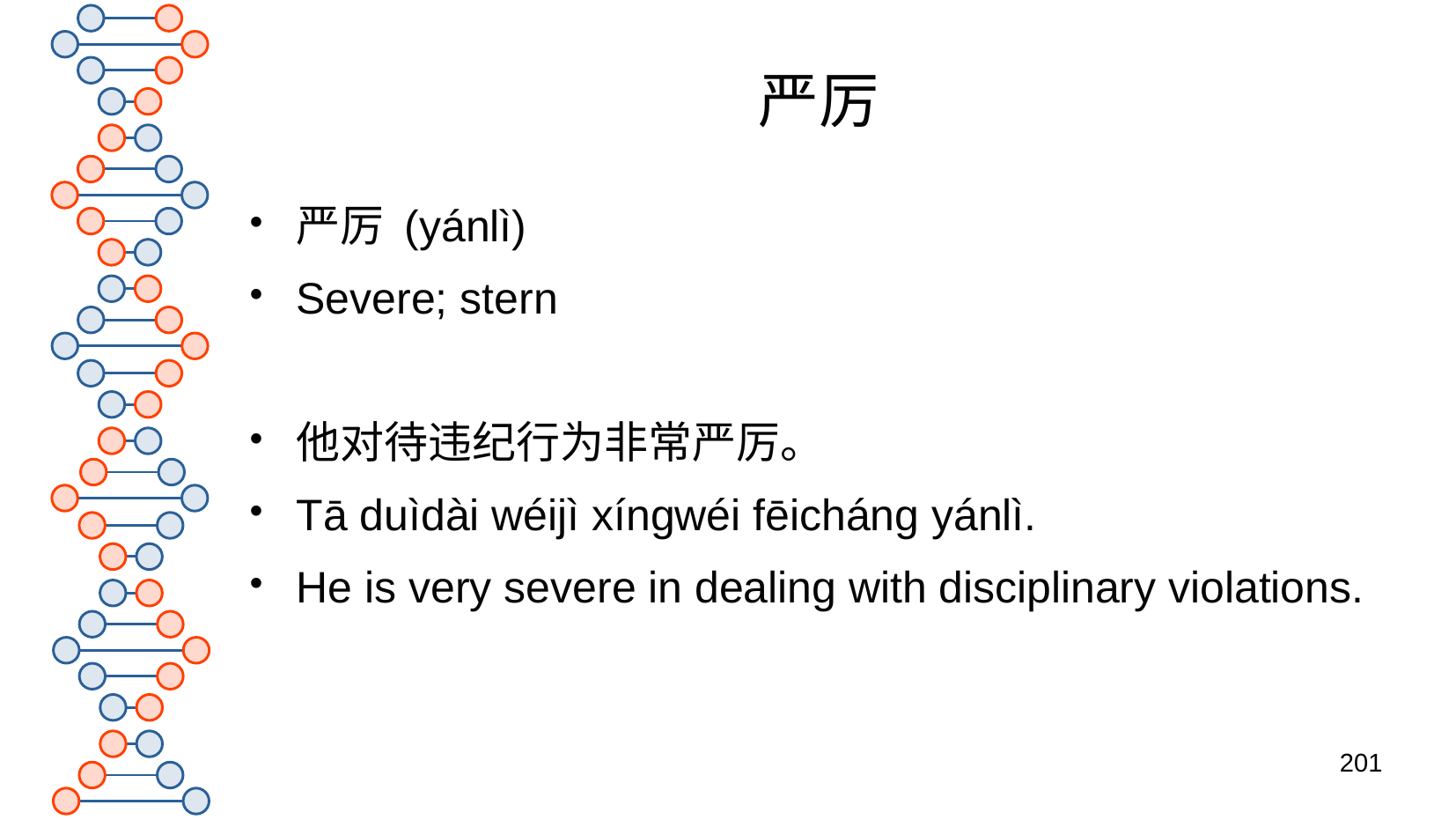

# 严厉
严厉 (yánlì)
Severe; stern

他对待违纪行为非常严厉。
Tā duìdài wéijì xíngwéi fēicháng yánlì.
He is very severe in dealing with disciplinary violations.

201